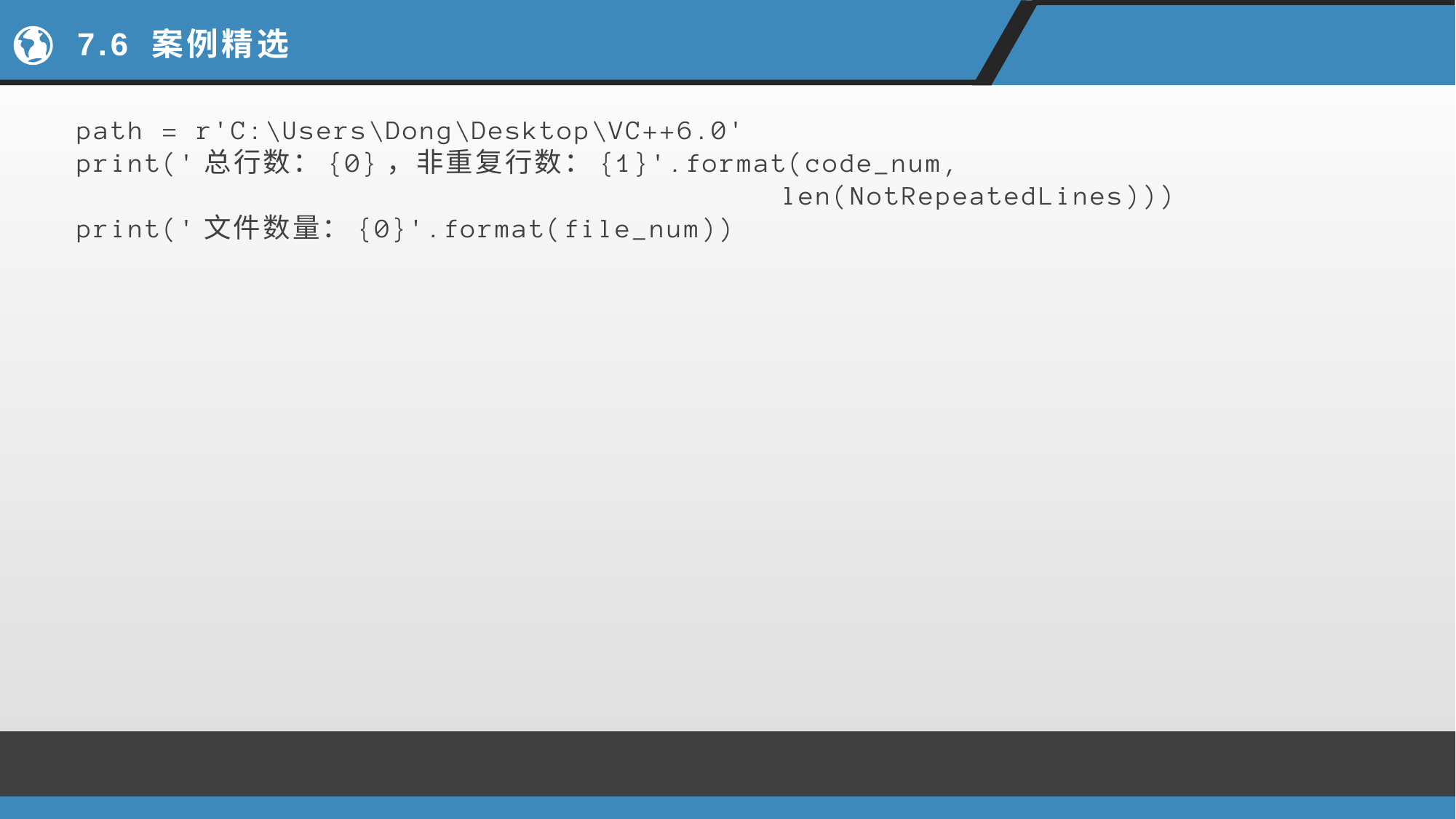

# 7.6 案例精选

path = r'C:\Users\Dong\Desktop\VC++6.0'
print('总行数：{0}，非重复行数：{1}'.format(code_num,
                                         len(NotRepeatedLines)))
print('文件数量：{0}'.format(file_num))